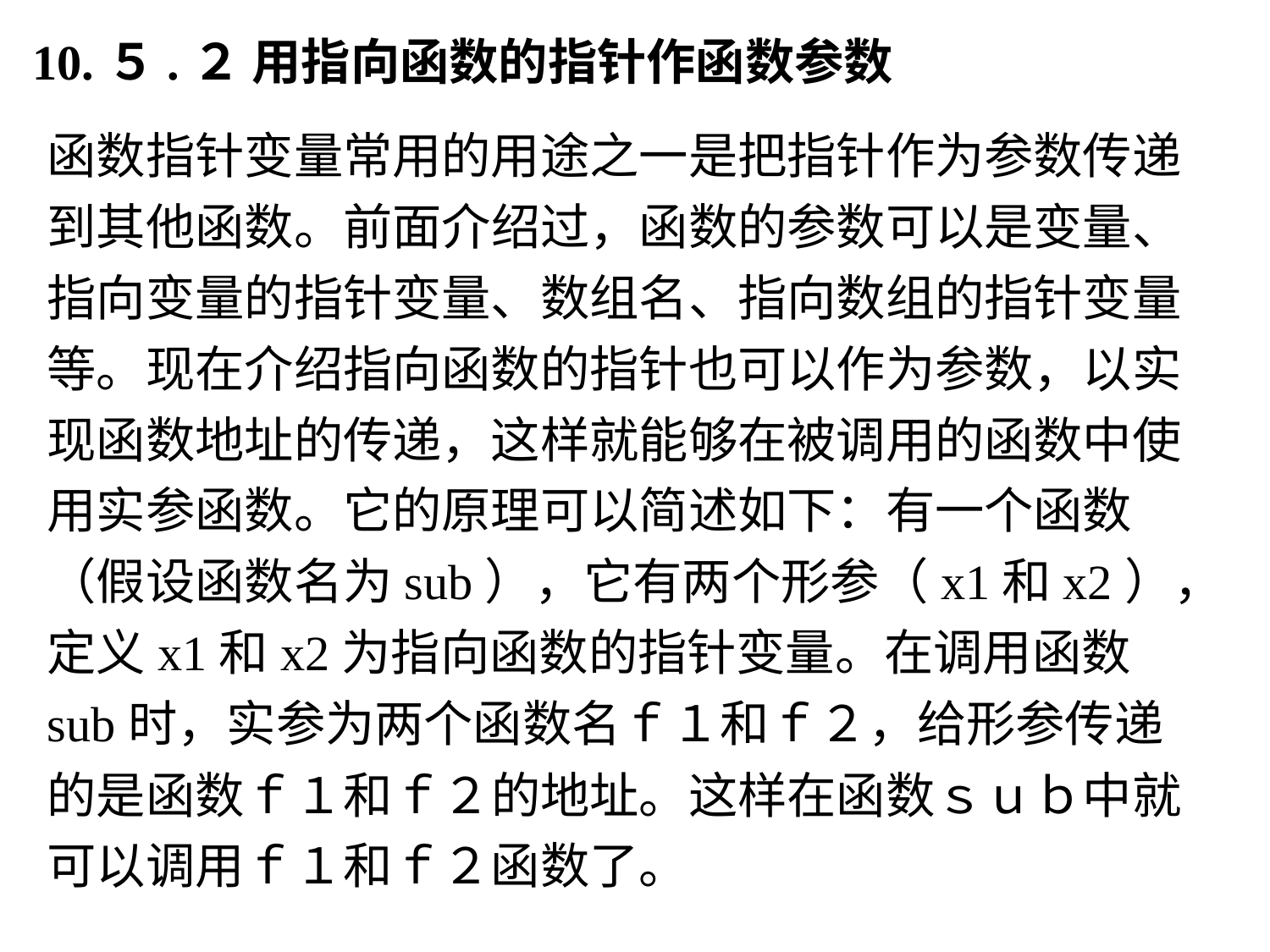

10.５.２ 用指向函数的指针作函数参数
函数指针变量常用的用途之一是把指针作为参数传递到其他函数。前面介绍过，函数的参数可以是变量、指向变量的指针变量、数组名、指向数组的指针变量等。现在介绍指向函数的指针也可以作为参数，以实现函数地址的传递，这样就能够在被调用的函数中使用实参函数。它的原理可以简述如下：有一个函数（假设函数名为sub），它有两个形参（x1和x2），定义x1和x2为指向函数的指针变量。在调用函数sub时，实参为两个函数名ｆ１和ｆ２，给形参传递的是函数ｆ１和ｆ２的地址。这样在函数ｓｕｂ中就可以调用ｆ１和ｆ２函数了。